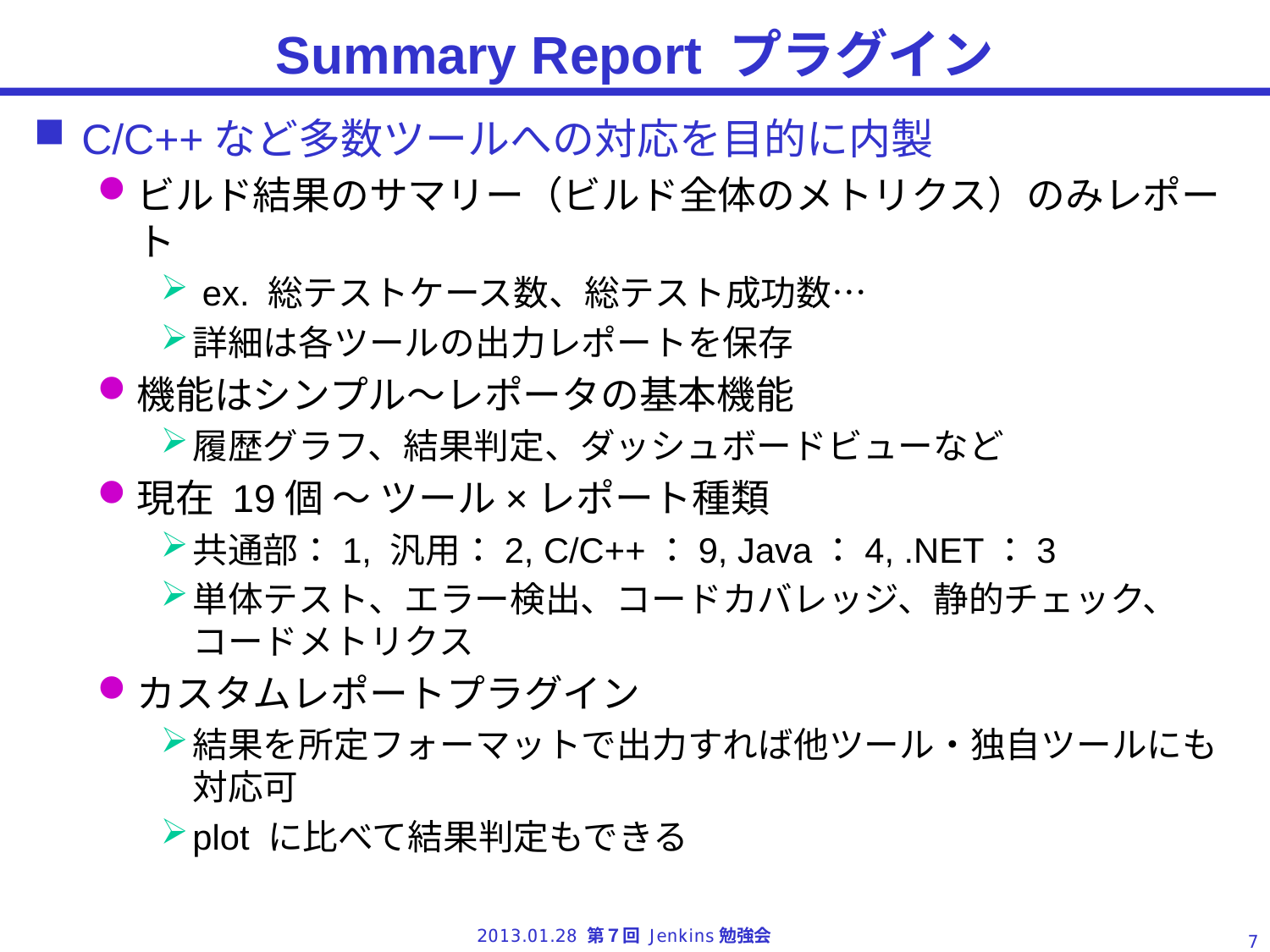

# Summary Report プラグイン
C/C++など多数ツールへの対応を目的に内製
ビルド結果のサマリー（ビルド全体のメトリクス）のみレポート
 ex. 総テストケース数、総テスト成功数…
詳細は各ツールの出力レポートを保存
機能はシンプル～レポータの基本機能
履歴グラフ、結果判定、ダッシュボードビューなど
現在 19個 ～ ツール×レポート種類
共通部：1, 汎用：2, C/C++：9, Java：4, .NET：3
単体テスト、エラー検出、コードカバレッジ、静的チェック、コードメトリクス
カスタムレポートプラグイン
結果を所定フォーマットで出力すれば他ツール・独自ツールにも対応可
plot に比べて結果判定もできる